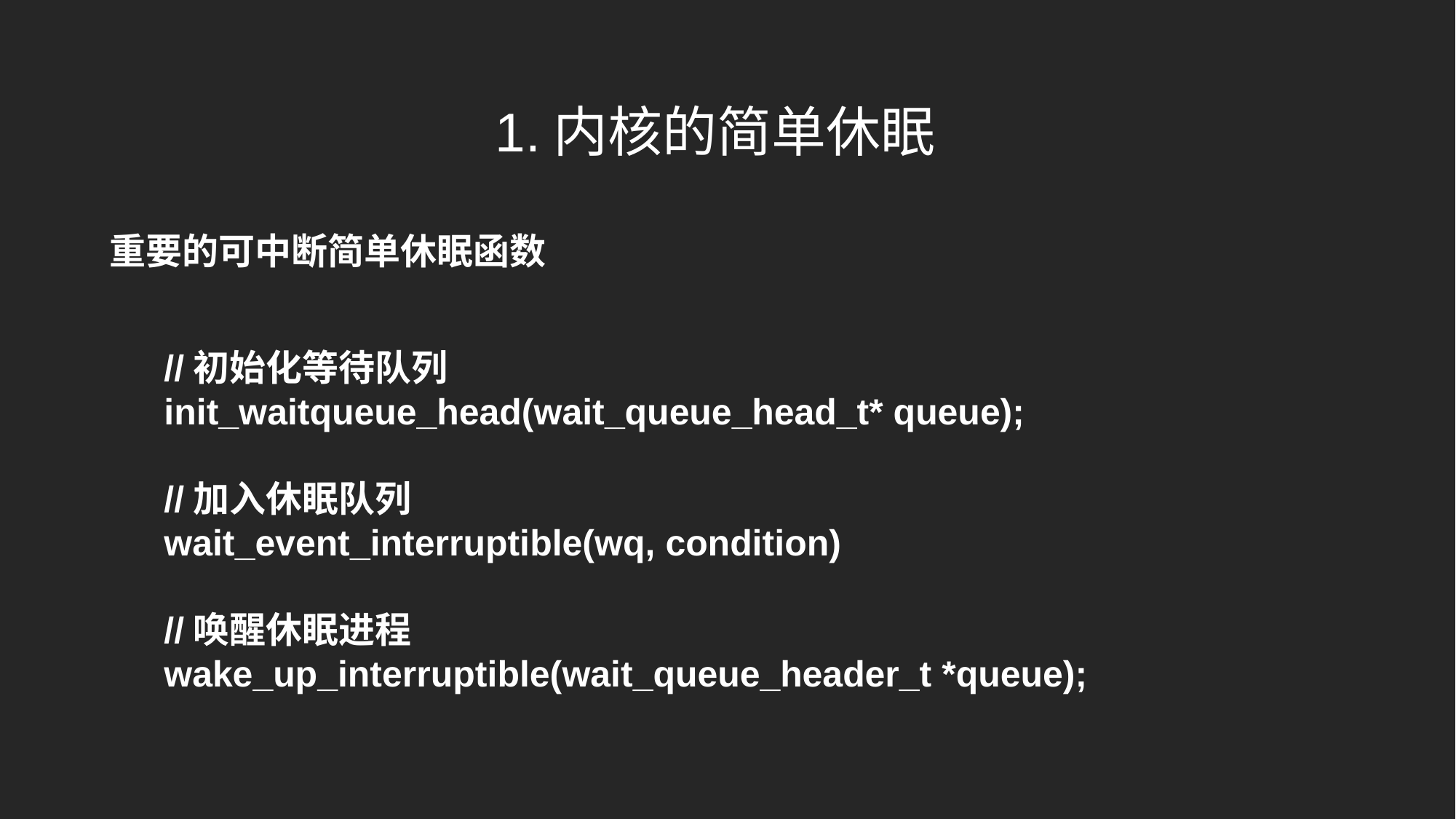

1.内核的简单休眠

重要的可中断简单休眠函数

//初始化等待队列
init_waitqueue_head(wait_queue_head_t* queue);

//加入休眠队列
wait_event_interruptible(wq, condition)

//唤醒休眠进程
wake_up_interruptible(wait_queue_header_t *queue);